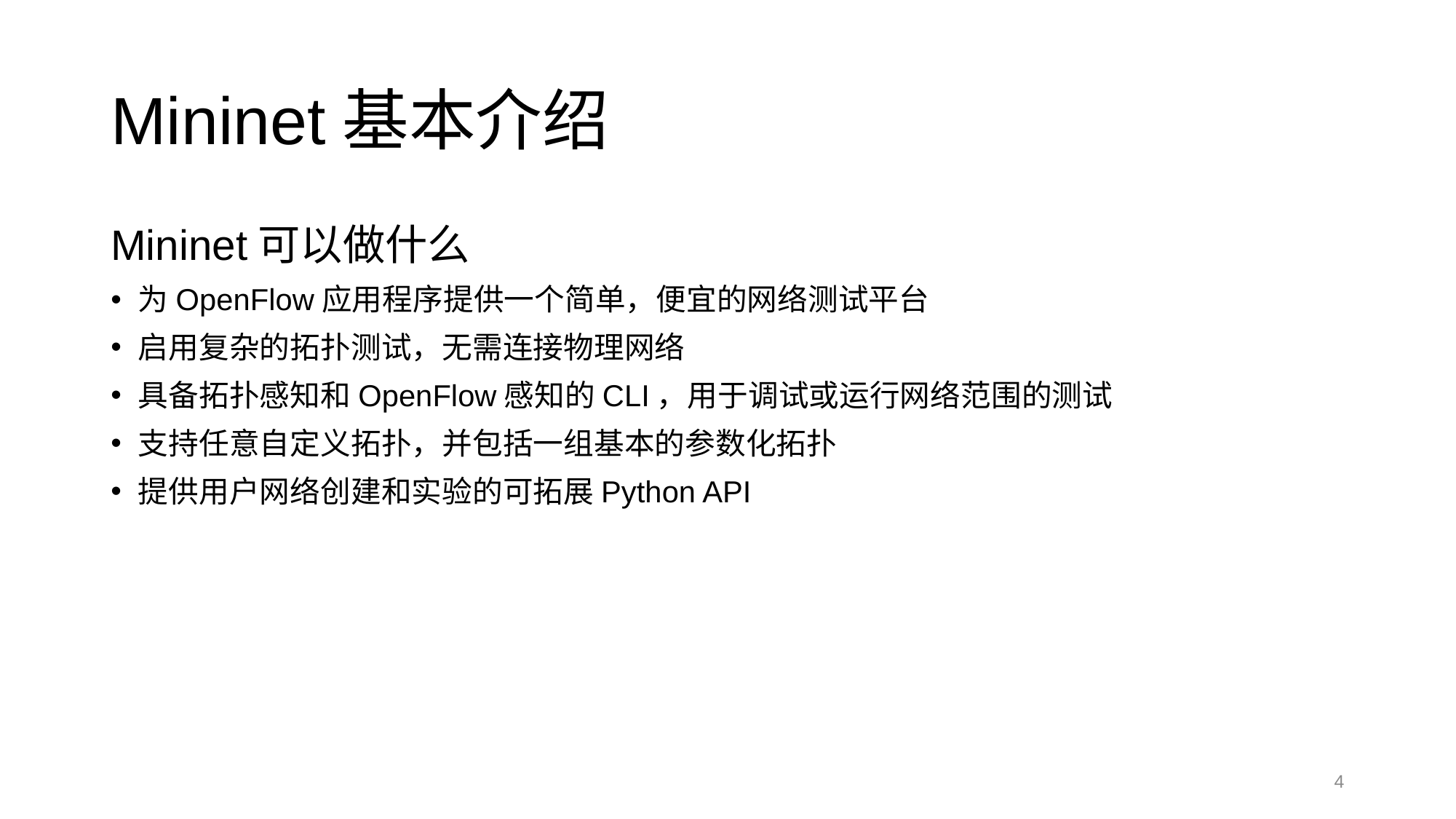

# Mininet基本介绍
Mininet可以做什么
为OpenFlow应用程序提供一个简单，便宜的网络测试平台
启用复杂的拓扑测试，无需连接物理网络
具备拓扑感知和OpenFlow感知的CLI，用于调试或运行网络范围的测试
支持任意自定义拓扑，并包括一组基本的参数化拓扑
提供用户网络创建和实验的可拓展Python API
4